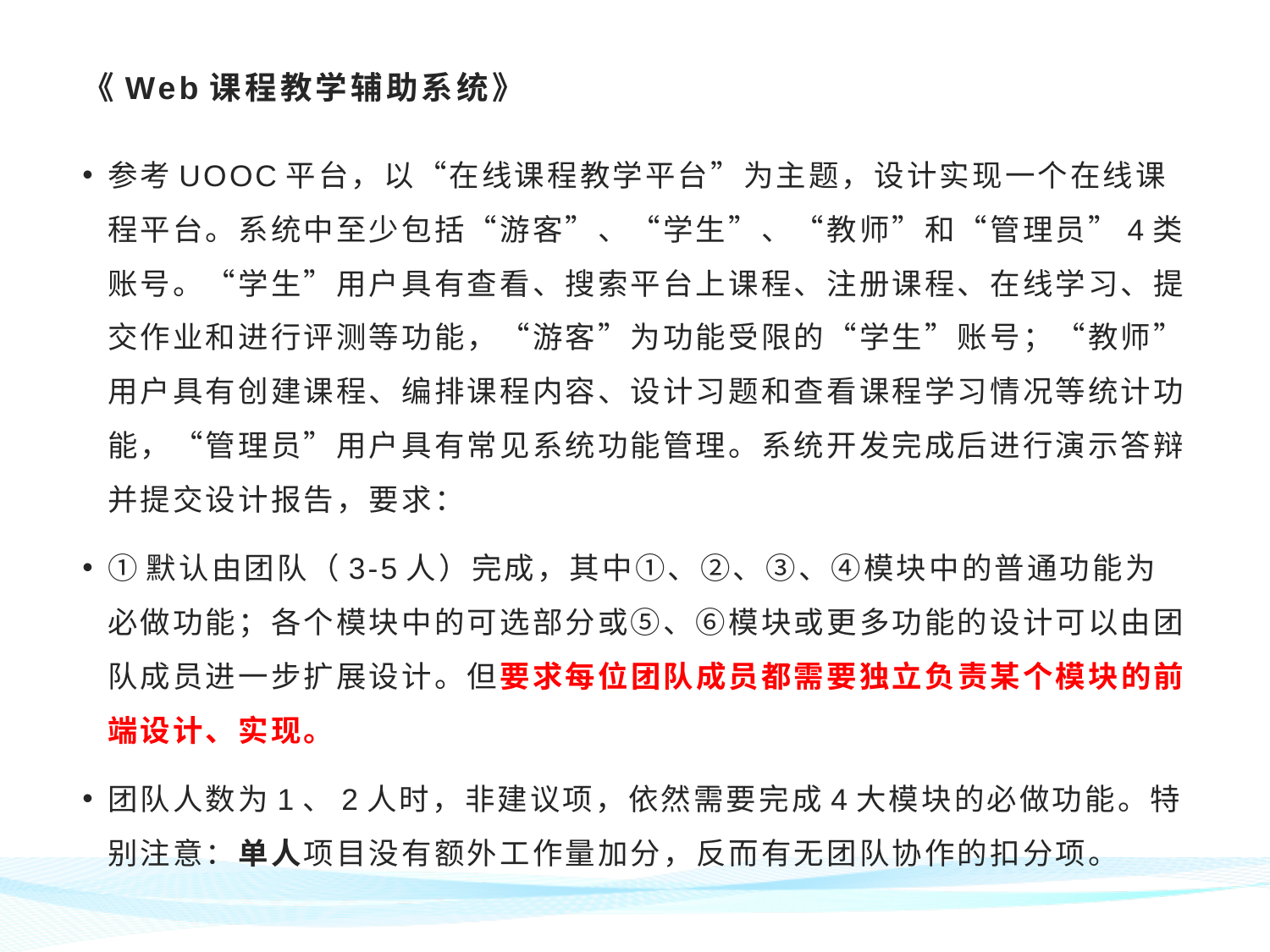

# 《Web课程教学辅助系统》
参考UOOC平台，以“在线课程教学平台”为主题，设计实现一个在线课程平台。系统中至少包括“游客”、“学生”、“教师”和“管理员”4类账号。“学生”用户具有查看、搜索平台上课程、注册课程、在线学习、提交作业和进行评测等功能，“游客”为功能受限的“学生”账号；“教师”用户具有创建课程、编排课程内容、设计习题和查看课程学习情况等统计功能，“管理员”用户具有常见系统功能管理。系统开发完成后进行演示答辩并提交设计报告，要求：
①默认由团队（3-5人）完成，其中①、②、③、④模块中的普通功能为必做功能；各个模块中的可选部分或⑤、⑥模块或更多功能的设计可以由团队成员进一步扩展设计。但要求每位团队成员都需要独立负责某个模块的前端设计、实现。
团队人数为1、2人时，非建议项，依然需要完成4大模块的必做功能。特别注意：单人项目没有额外工作量加分，反而有无团队协作的扣分项。